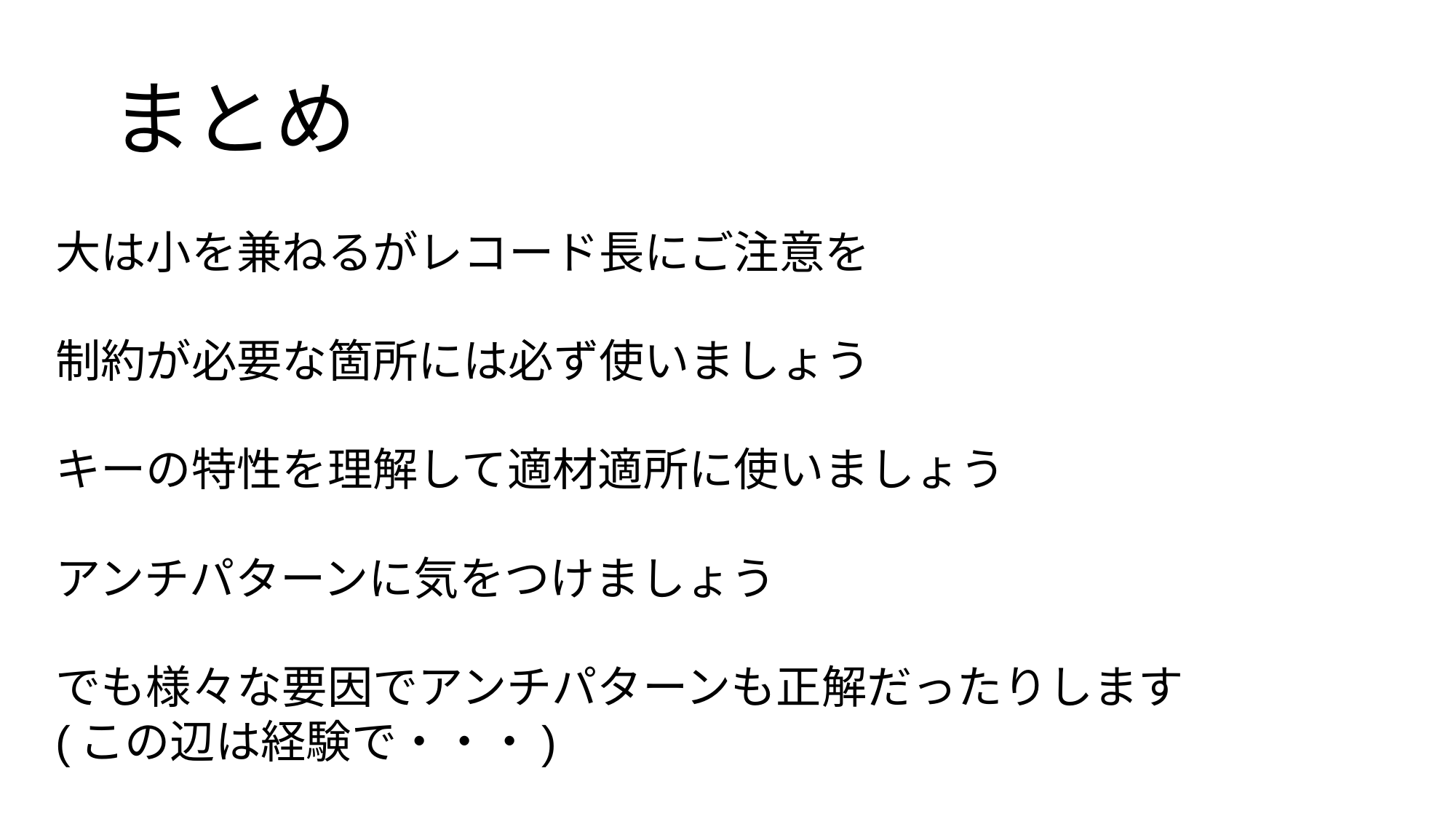

# まとめ
大は小を兼ねるがレコード長にご注意を

制約が必要な箇所には必ず使いましょう

キーの特性を理解して適材適所に使いましょう

アンチパターンに気をつけましょう

でも様々な要因でアンチパターンも正解だったりします
(この辺は経験で・・・)